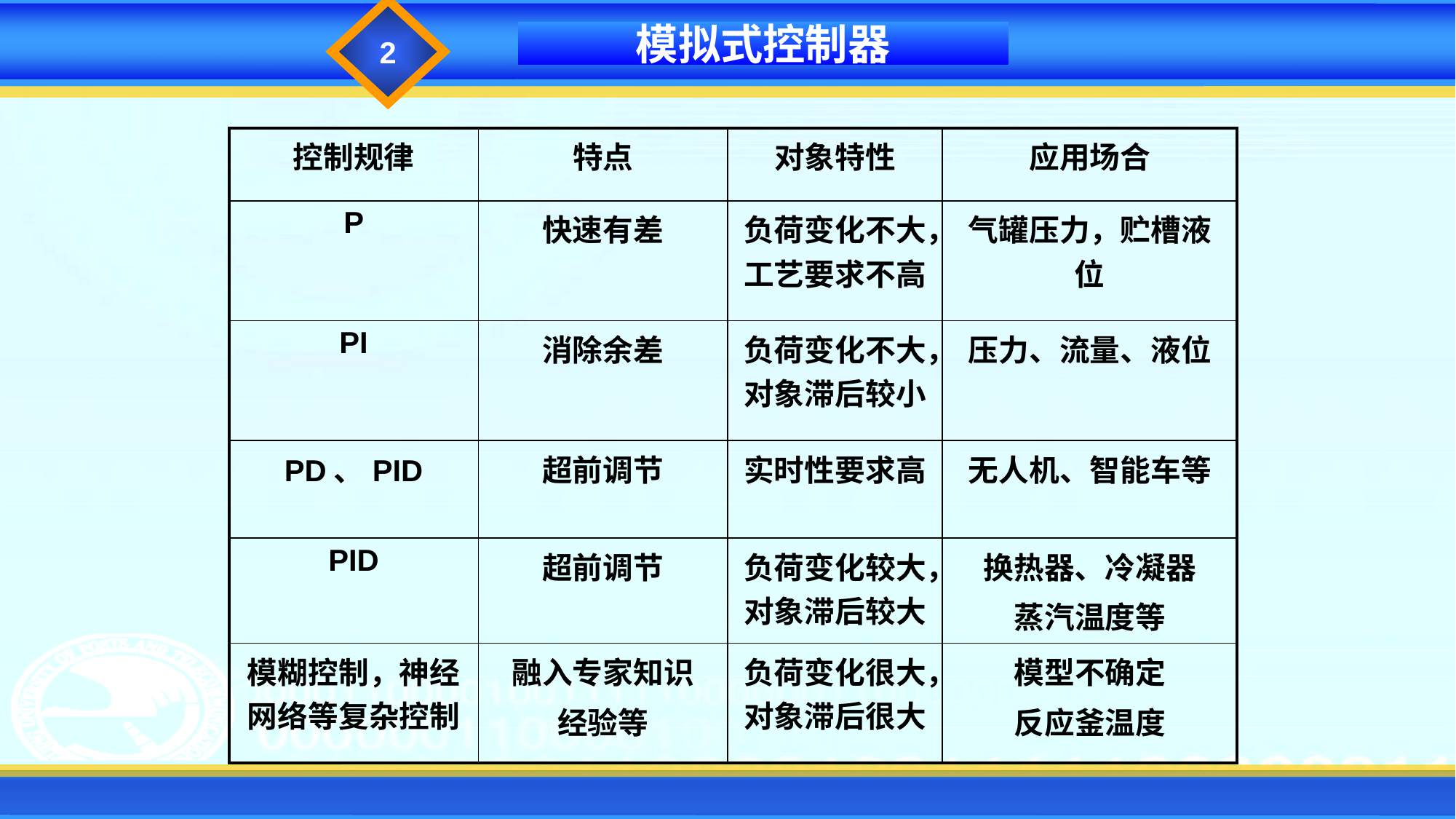

2
模拟式控制器
| 控制规律 | 特点 | 对象特性 | 应用场合 |
| --- | --- | --- | --- |
| P | 快速有差 | 负荷变化不大，工艺要求不高 | 气罐压力，贮槽液位 |
| PI | 消除余差 | 负荷变化不大，对象滞后较小 | 压力、流量、液位 |
| PD、PID | 超前调节 | 实时性要求高 | 无人机、智能车等 |
| PID | 超前调节 | 负荷变化较大，对象滞后较大 | 换热器、冷凝器 蒸汽温度等 |
| 模糊控制，神经网络等复杂控制 | 融入专家知识 经验等 | 负荷变化很大，对象滞后很大 | 模型不确定 反应釜温度 |